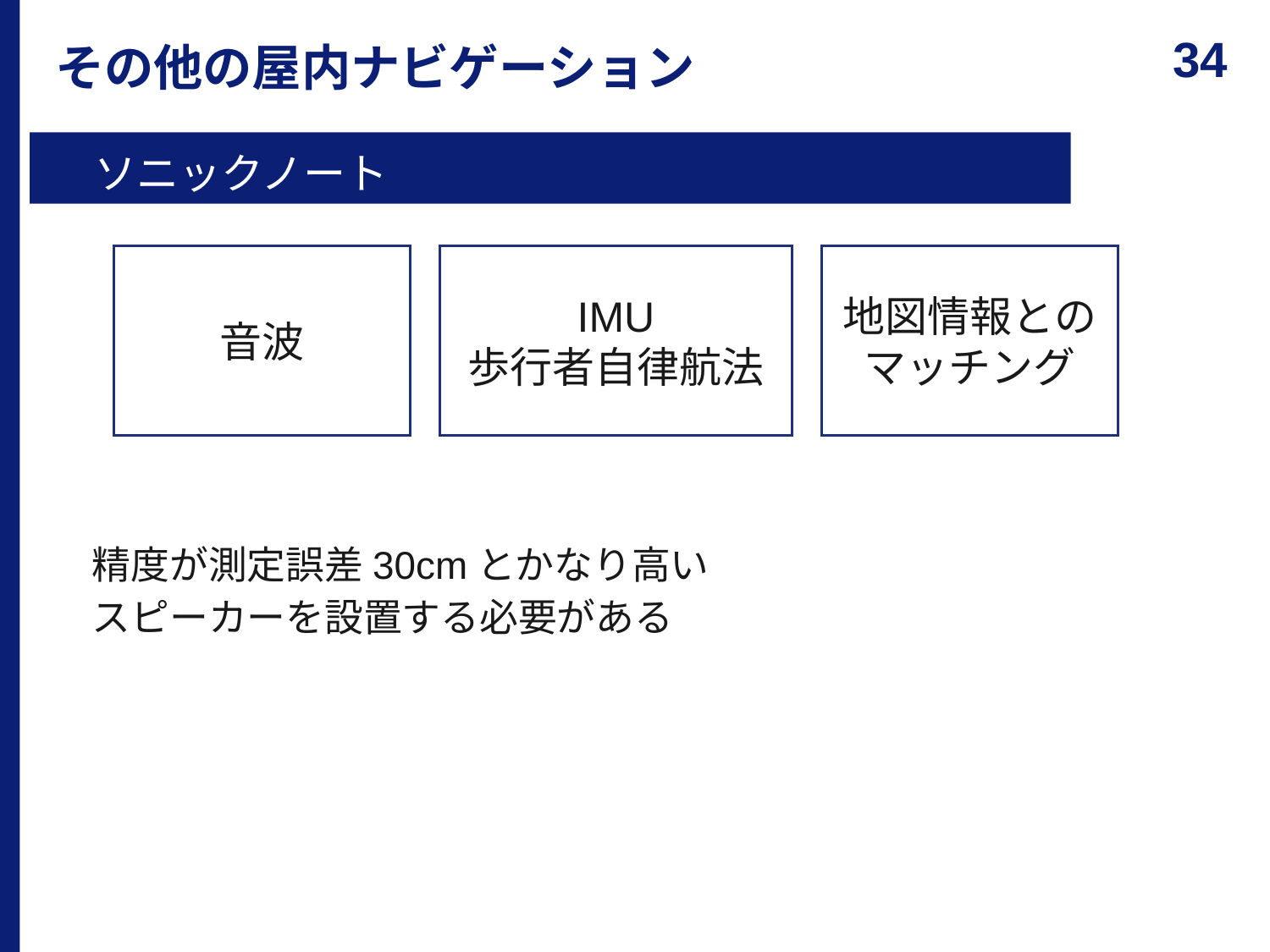

# その他の屋内ナビゲーション
ソニックノート

精度が測定誤差30cmとかなり高い
スピーカーを設置する必要がある
IMU
歩行者自律航法
地図情報との
マッチング
音波